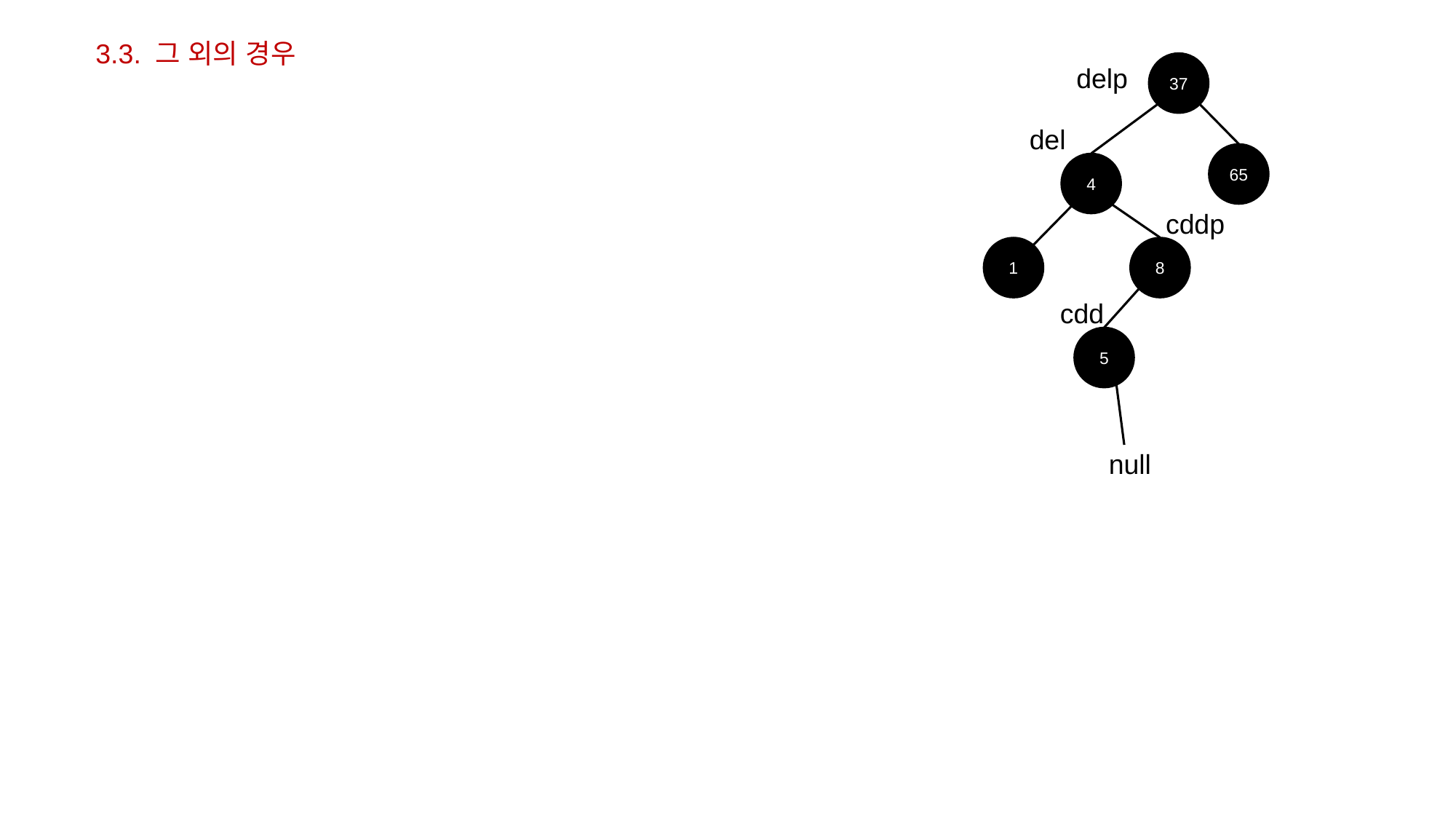

3.3. 그 외의 경우
37
delp
del
65
4
cddp
1
8
cdd
5
null